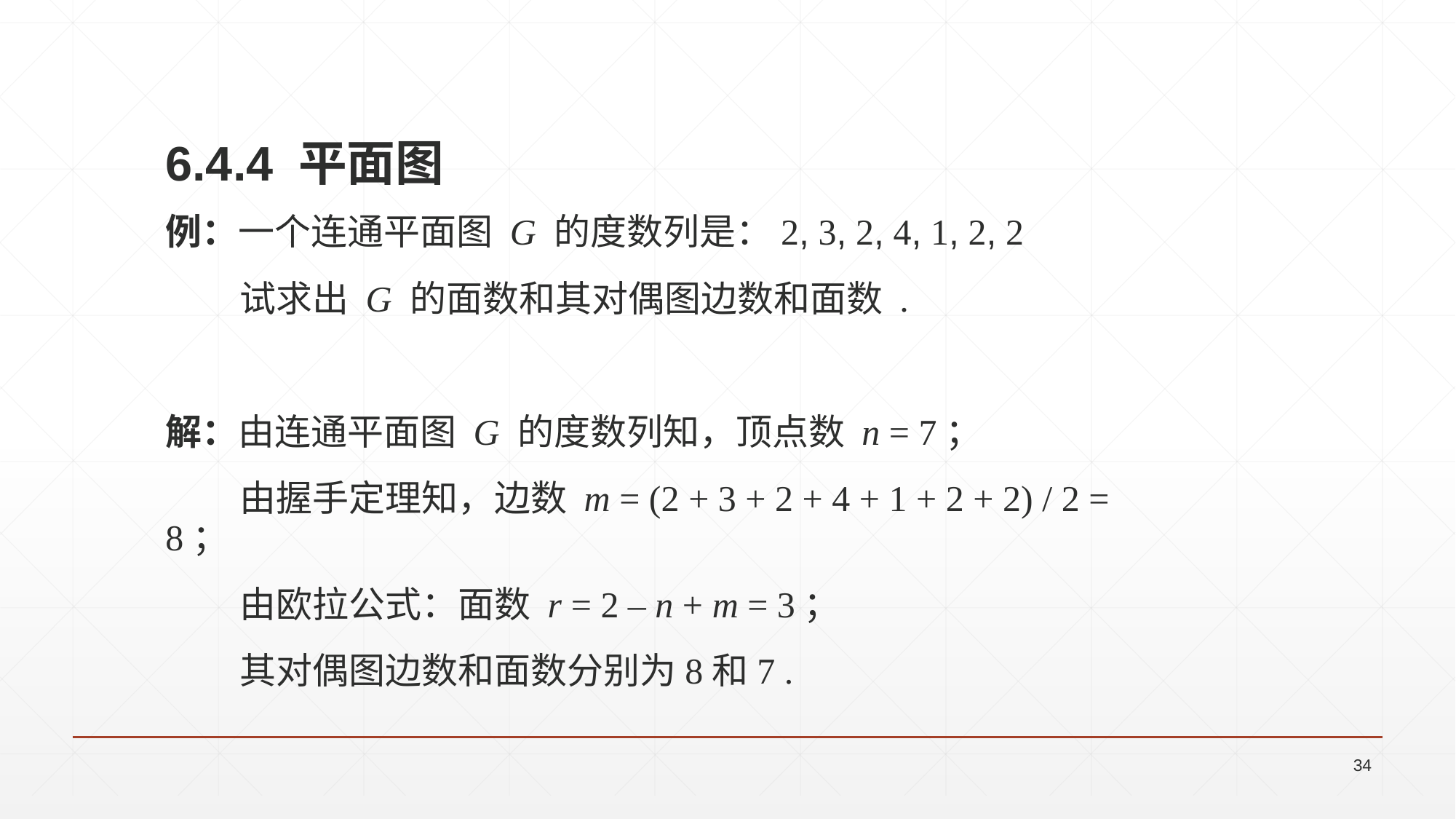

6.4.4 平面图
例：一个连通平面图 G 的度数列是：2, 3, 2, 4, 1, 2, 2
        试求出 G 的面数和其对偶图边数和面数 .

解：由连通平面图 G 的度数列知，顶点数 n = 7；
        由握手定理知，边数 m = (2 + 3 + 2 + 4 + 1 + 2 + 2) / 2 = 8；
        由欧拉公式：面数 r = 2 – n + m = 3；
        其对偶图边数和面数分别为8和7 .
34